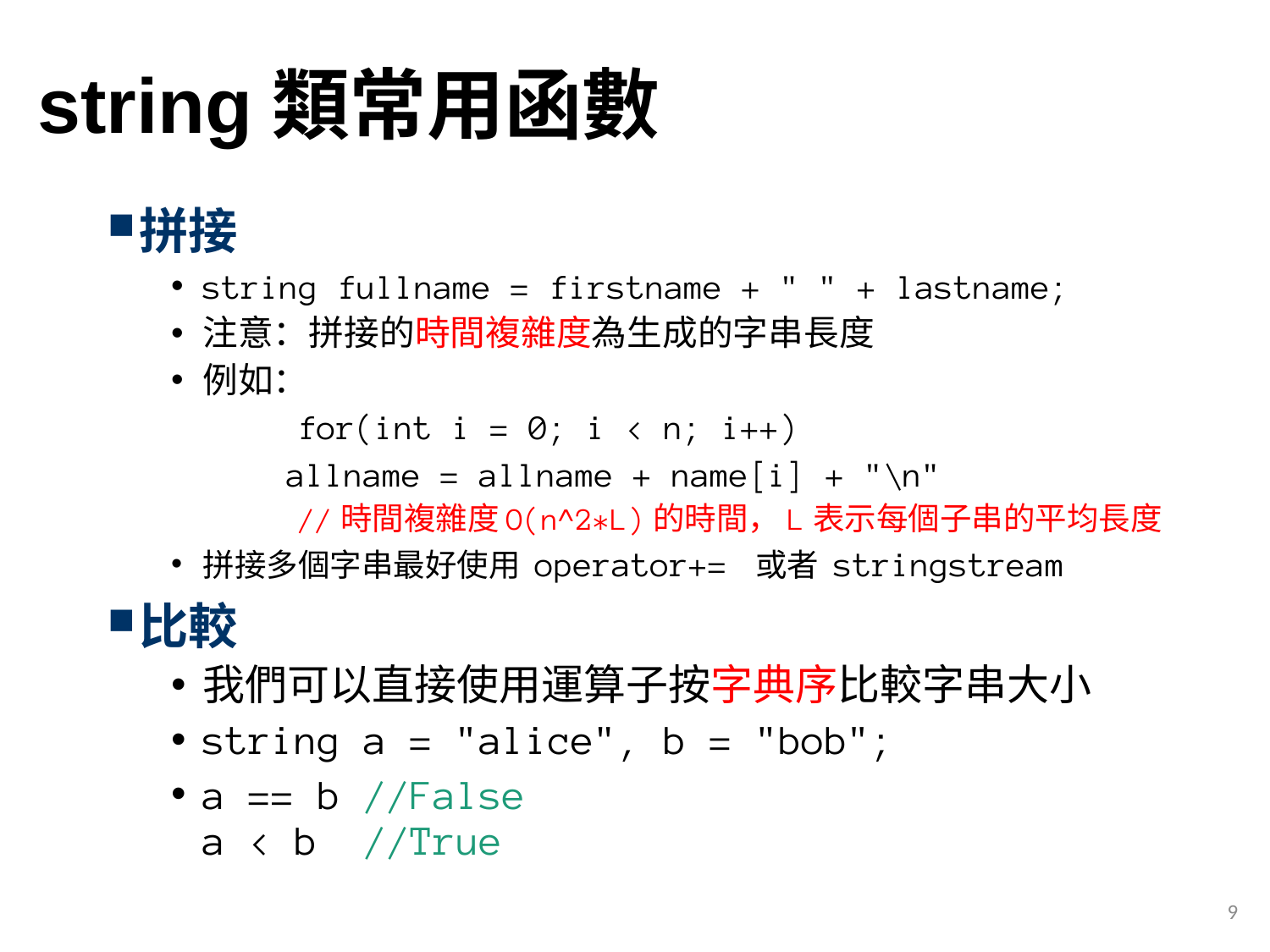

# string類常用函數
拼接
string fullname = firstname + " " + lastname;
注意：拼接的時間複雜度為生成的字串長度
例如：
	for(int i = 0; i < n; i++)
      allname = allname + name[i] + "\n"
	//時間複雜度O(n^2*L)的時間，L表示每個子串的平均長度
拼接多個字串最好使用 operator+= 或者 stringstream
比較
我們可以直接使用運算子按字典序比較字串大小
string a = "alice", b = "bob";
a == b //False
a < b  //True
9